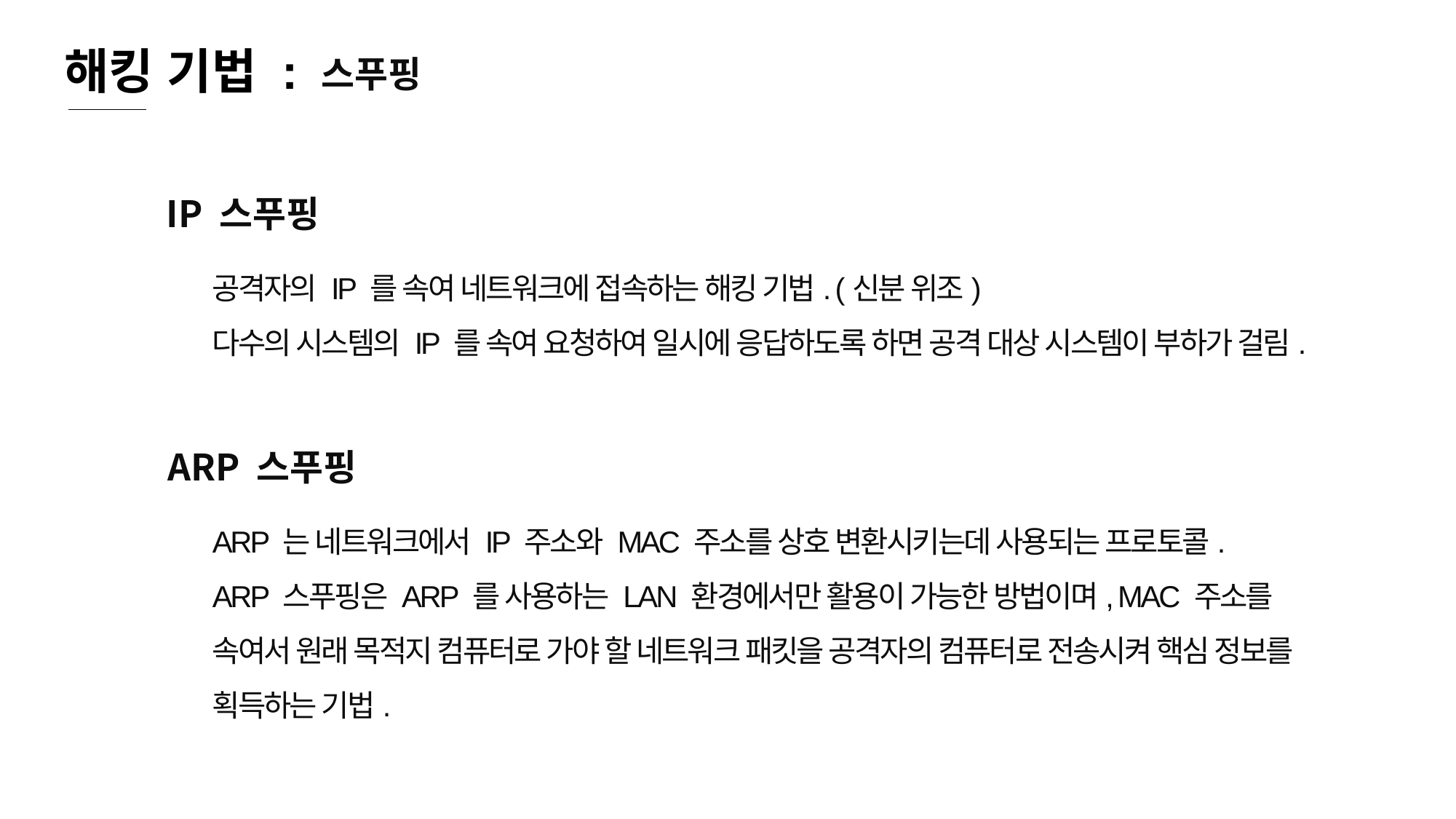

해킹 기법 :
스푸핑
IP 스푸핑
공격자의 IP 를 속여 네트워크에 접속하는 해킹 기법. (신분 위조)
다수의 시스템의 IP 를 속여 요청하여 일시에 응답하도록 하면 공격 대상 시스템이 부하가 걸림.
ARP 스푸핑
ARP 는 네트워크에서 IP 주소와 MAC 주소를 상호 변환시키는데 사용되는 프로토콜.
ARP 스푸핑은 ARP 를 사용하는 LAN 환경에서만 활용이 가능한 방법이며, MAC 주소를 속여서 원래 목적지 컴퓨터로 가야 할 네트워크 패킷을 공격자의 컴퓨터로 전송시켜 핵심 정보를 획득하는 기법.